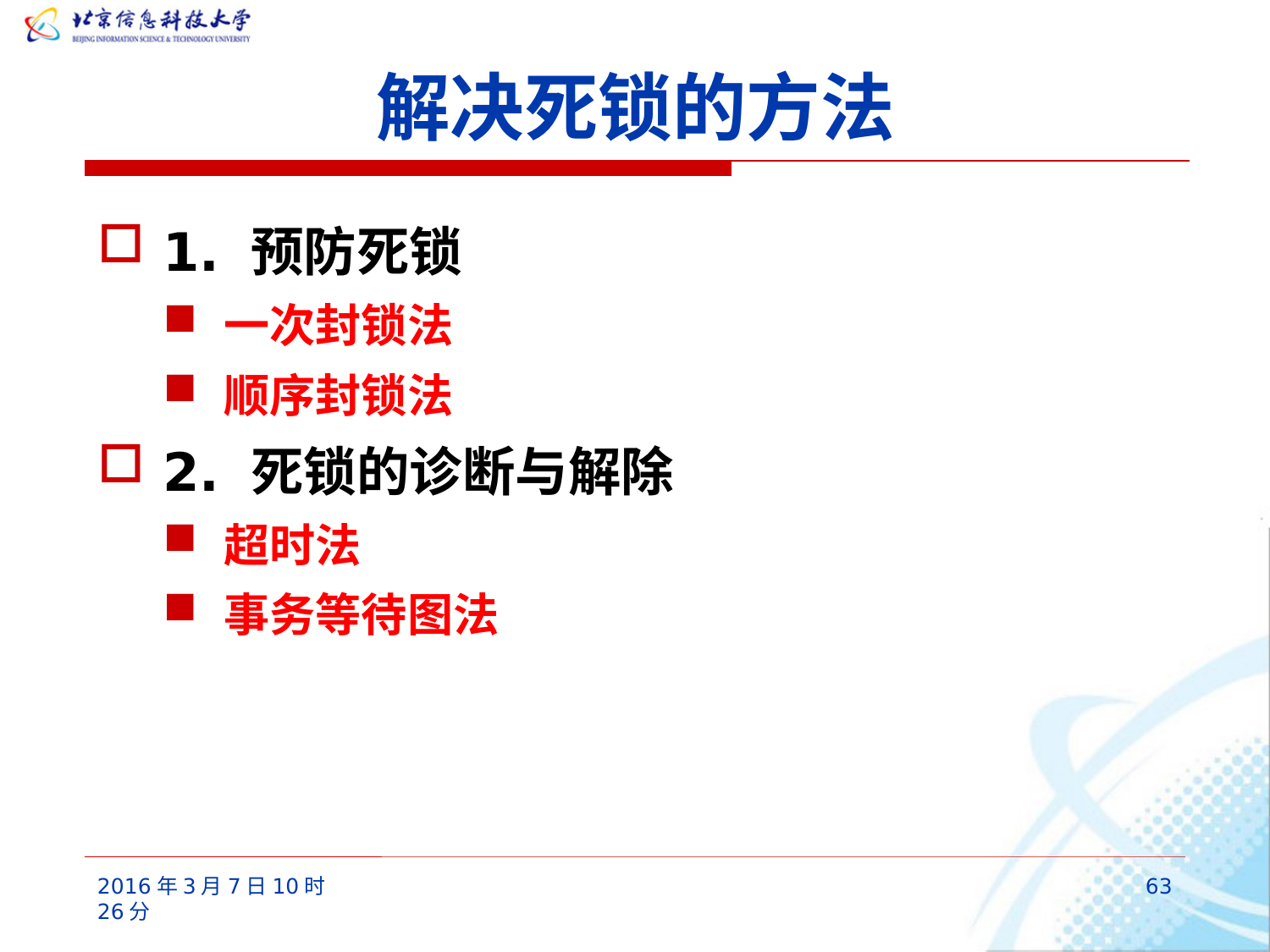

# 解决死锁的方法
1. 预防死锁
一次封锁法
顺序封锁法
2. 死锁的诊断与解除
超时法
事务等待图法
2016年3月7日10时26分
63